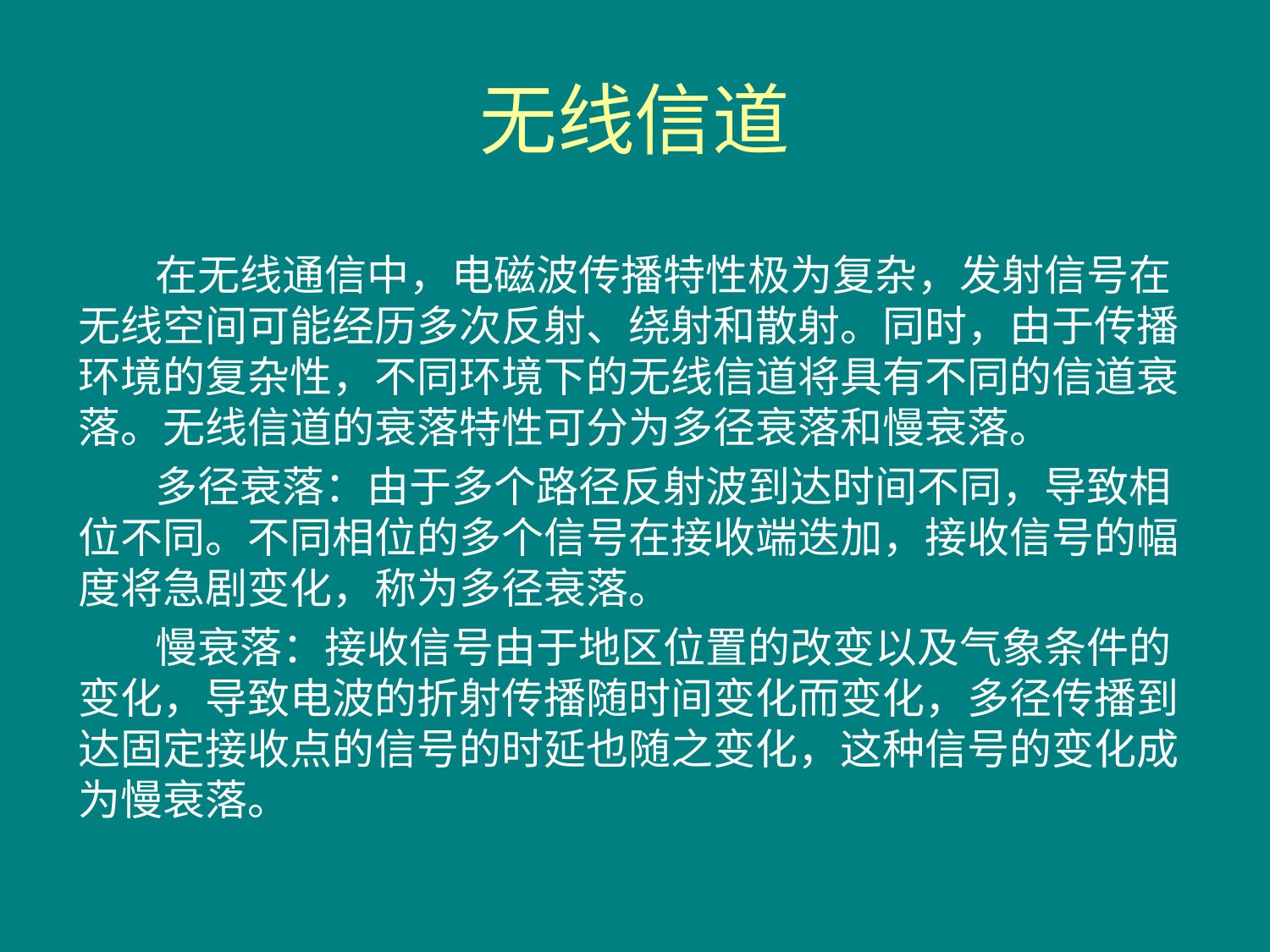

# 无线信道
       在无线通信中，电磁波传播特性极为复杂，发射信号在无线空间可能经历多次反射、绕射和散射。同时，由于传播环境的复杂性，不同环境下的无线信道将具有不同的信道衰落。无线信道的衰落特性可分为多径衰落和慢衰落。
       多径衰落：由于多个路径反射波到达时间不同，导致相位不同。不同相位的多个信号在接收端迭加，接收信号的幅度将急剧变化，称为多径衰落。
       慢衰落：接收信号由于地区位置的改变以及气象条件的变化，导致电波的折射传播随时间变化而变化，多径传播到达固定接收点的信号的时延也随之变化，这种信号的变化成为慢衰落。